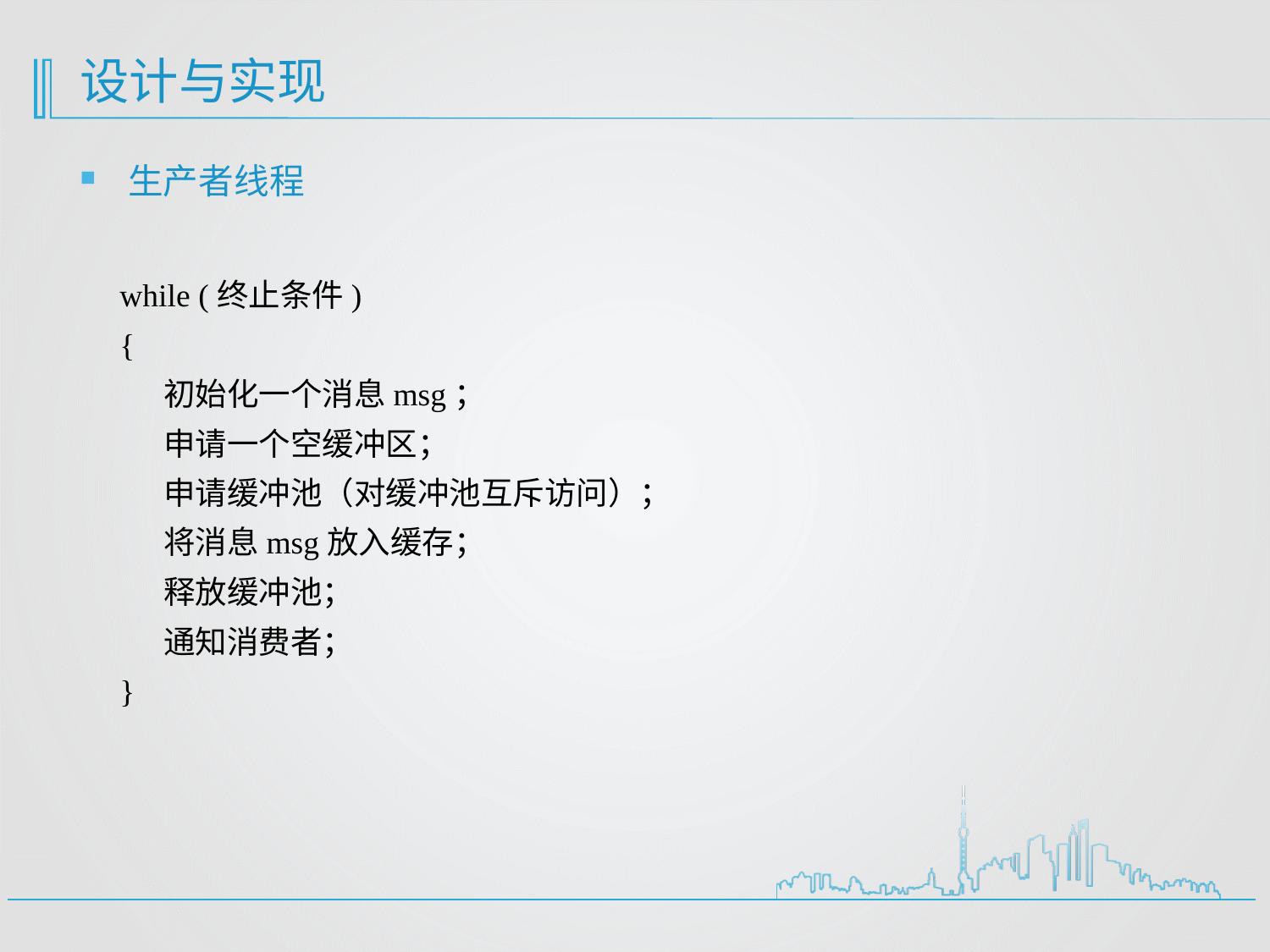

# 设计与实现
生产者线程

while (终止条件)
{
     初始化一个消息msg；
     申请一个空缓冲区；
     申请缓冲池（对缓冲池互斥访问）；
     将消息msg放入缓存；
     释放缓冲池；
     通知消费者；
}